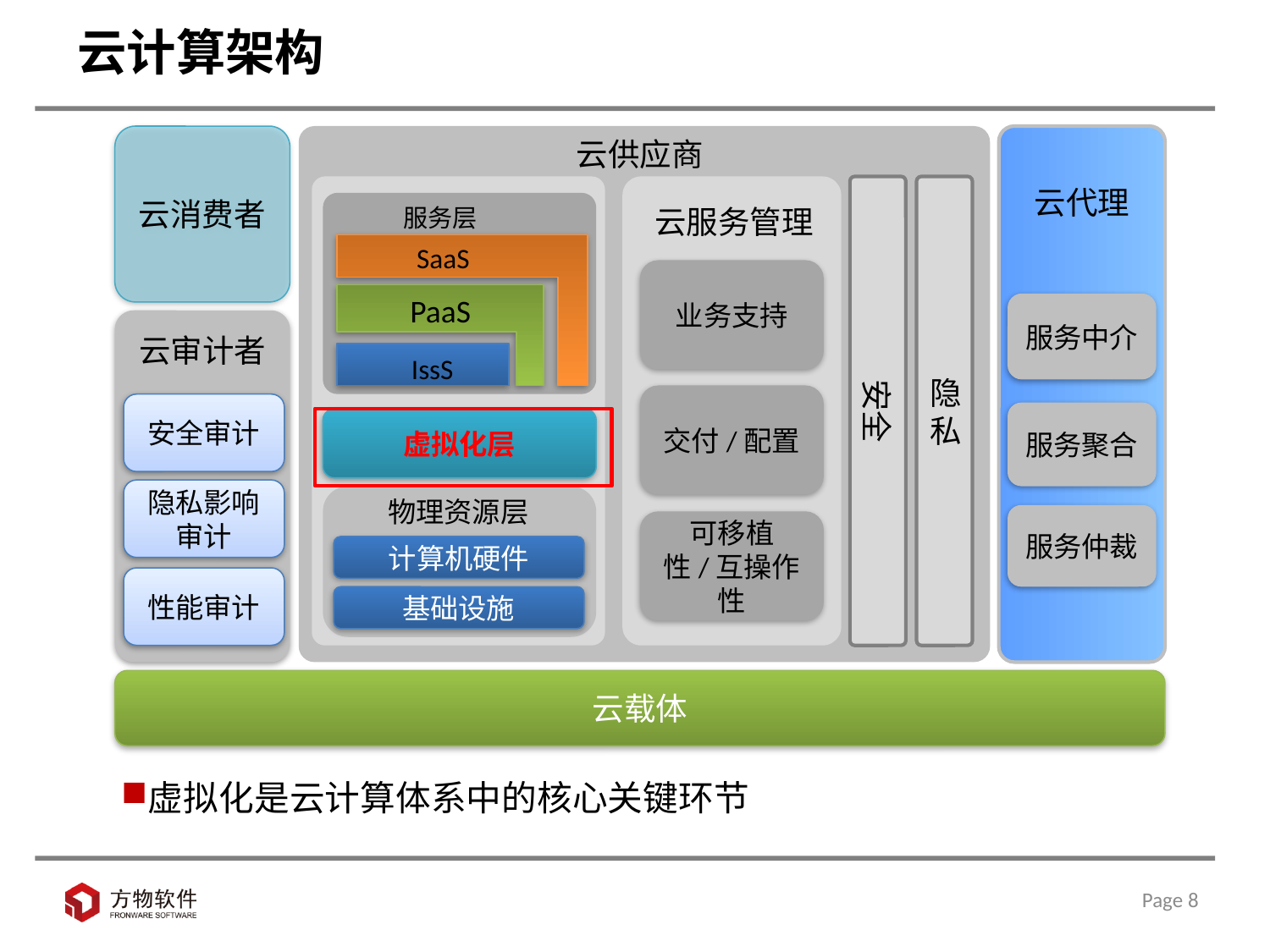

# 云计算架构
云消费者

云供应商

安全
隐私
云代理

服务层
云服务管理

SaaS
业务支持

PaaS
服务中介

云审计者

IssS
交付/配置
安全审计
服务聚合
虚拟化层
隐私影响审计

物理资源层
服务仲裁
可移植性/互操作性
计算机硬件
性能审计
基础设施
云载体

虚拟化是云计算体系中的核心关键环节
Page 8